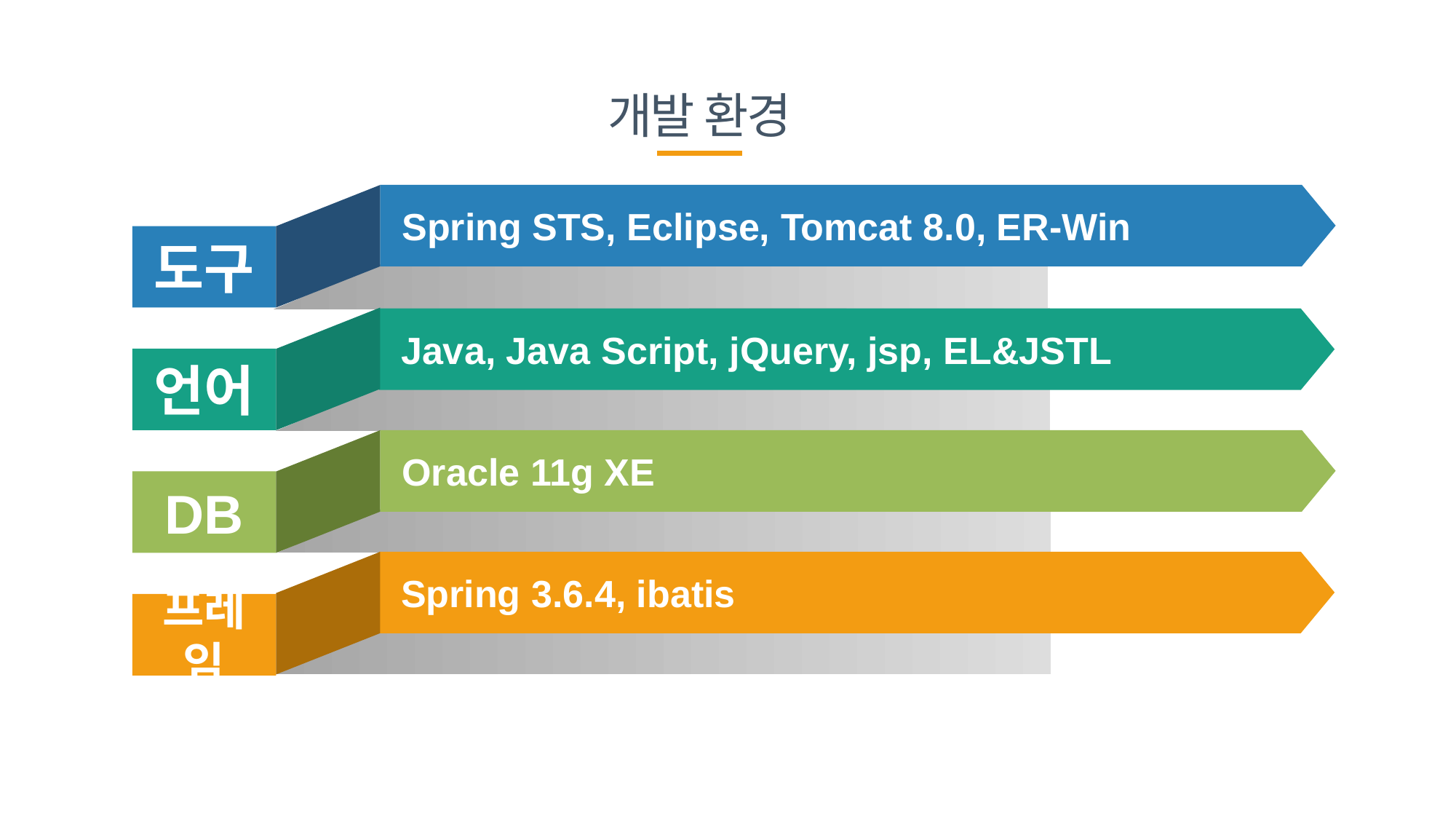

개발 환경
Spring STS, Eclipse, Tomcat 8.0, ER-Win

도구

Java, Java Script, jQuery, jsp, EL&JSTL

언어
Oracle 11g XE

DB

Spring 3.6.4, ibatis

프레임